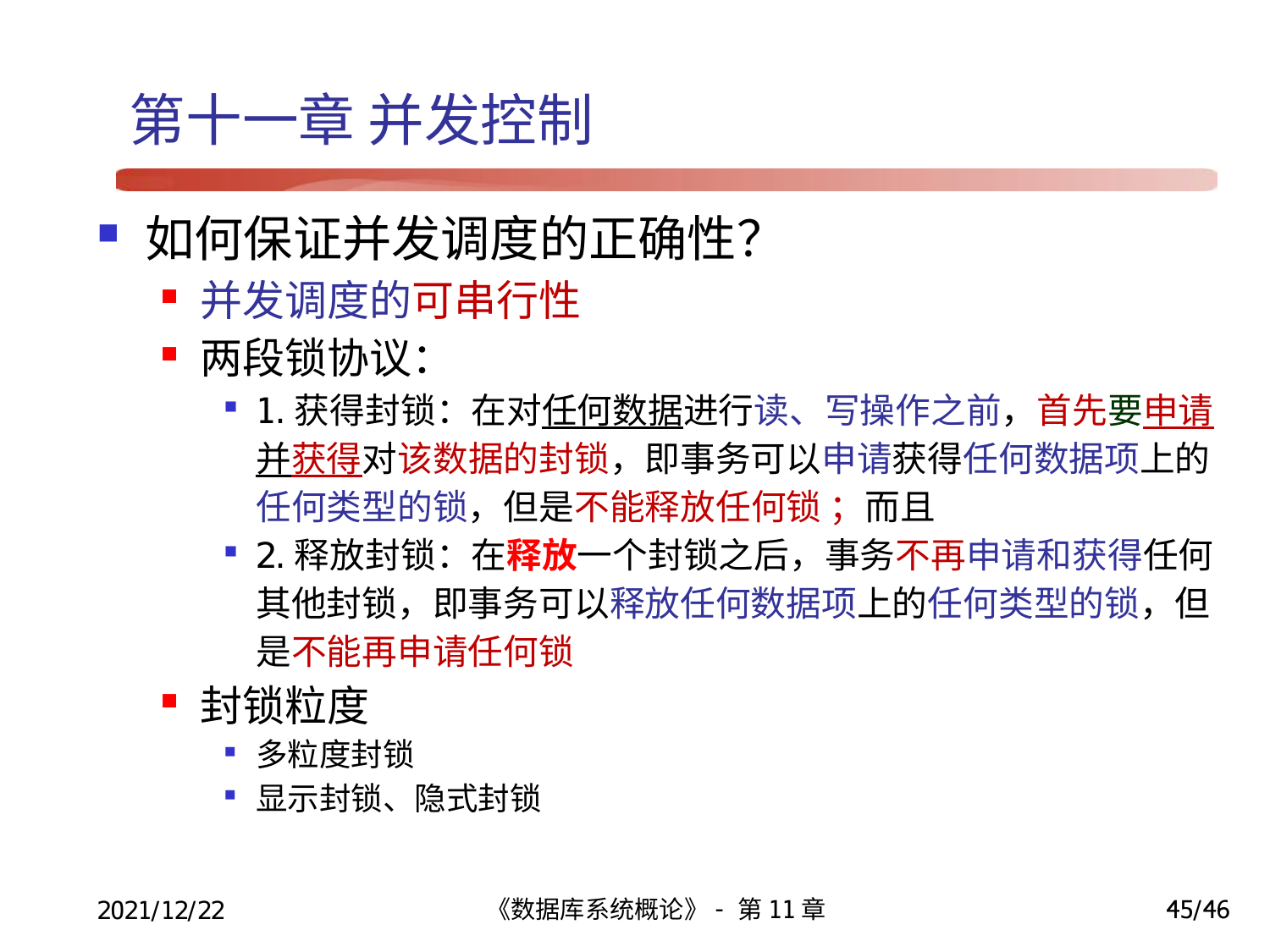

# 第十一章 并发控制
如何保证并发调度的正确性？
并发调度的可串行性
两段锁协议：
1.获得封锁：在对任何数据进行读、写操作之前，首先要申请并获得对该数据的封锁，即事务可以申请获得任何数据项上的任何类型的锁，但是不能释放任何锁 ；而且
2.释放封锁：在释放一个封锁之后，事务不再申请和获得任何其他封锁，即事务可以释放任何数据项上的任何类型的锁，但是不能再申请任何锁
封锁粒度
多粒度封锁
显示封锁、隐式封锁
《数据库系统概论》- 第11章
45/46
2021/12/22